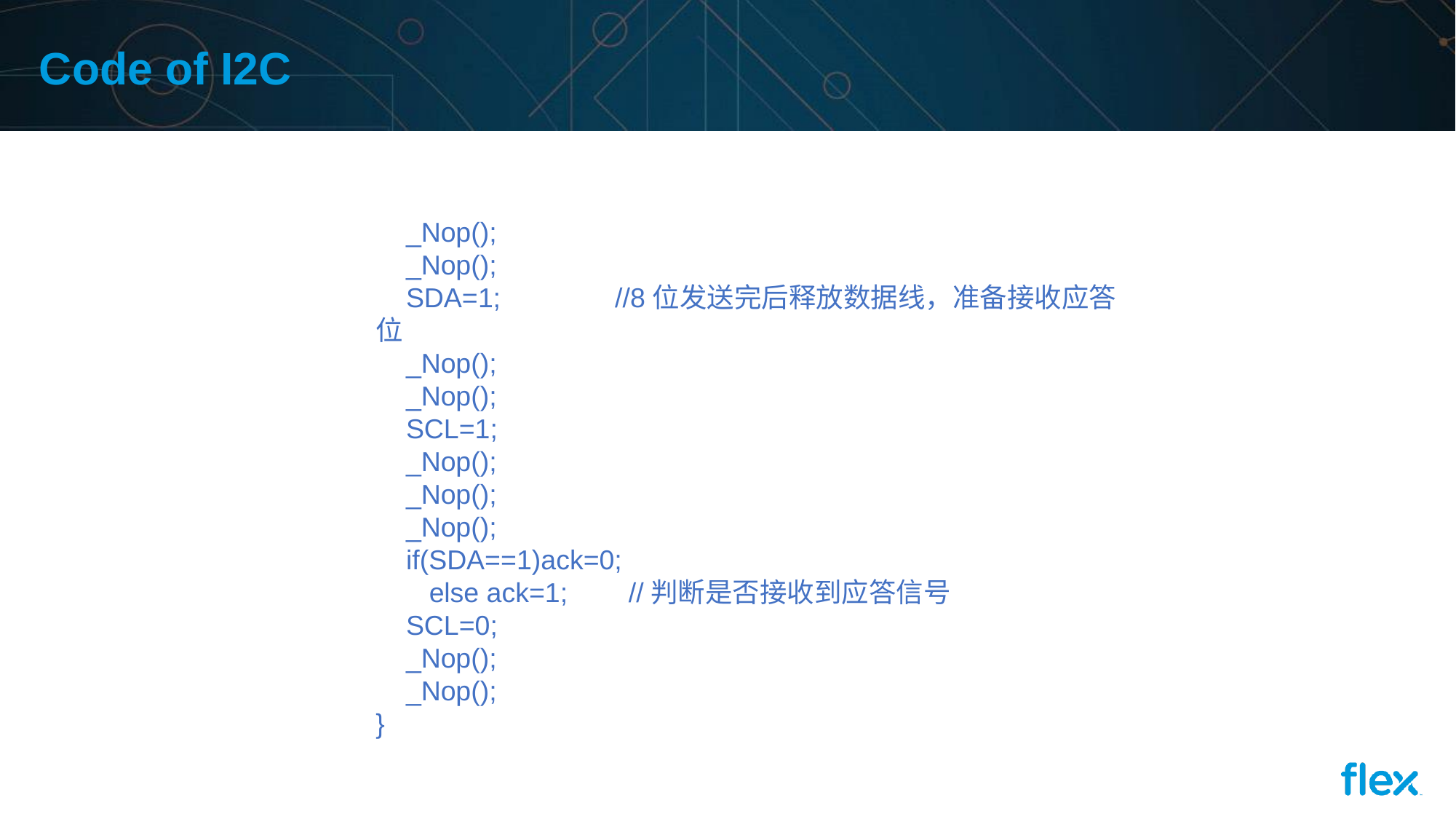

# Code of I2C
    _Nop();
    _Nop();
    SDA=1;               //8位发送完后释放数据线，准备接收应答位
    _Nop();
    _Nop();
    SCL=1;
    _Nop();
    _Nop();
    _Nop();
    if(SDA==1)ack=0;
       else ack=1;        //判断是否接收到应答信号
    SCL=0;
    _Nop();
    _Nop();
}